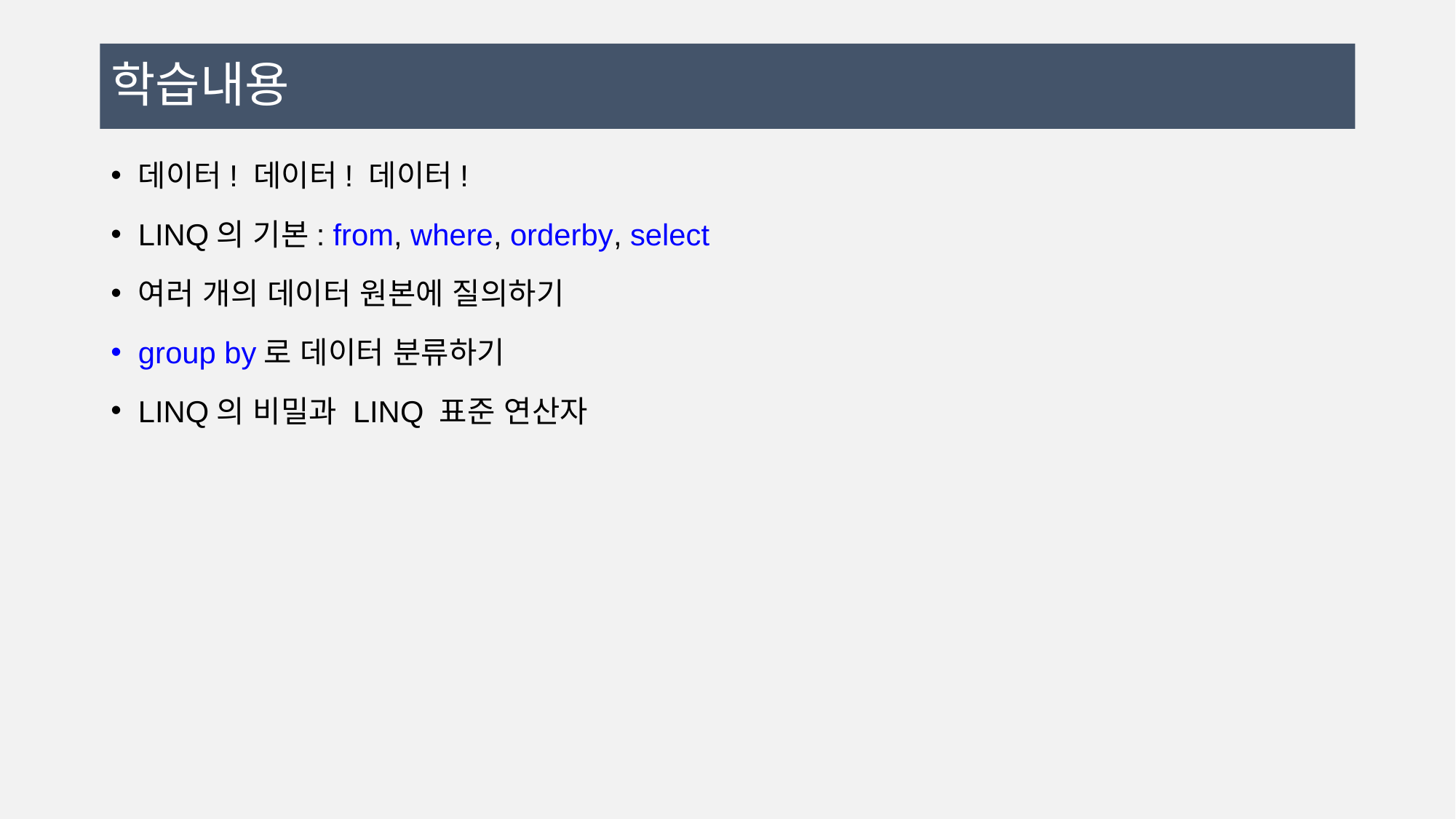

# 학습내용
데이터! 데이터! 데이터!
LINQ의 기본: from, where, orderby, select
여러 개의 데이터 원본에 질의하기
group by로 데이터 분류하기
LINQ의 비밀과 LINQ 표준 연산자